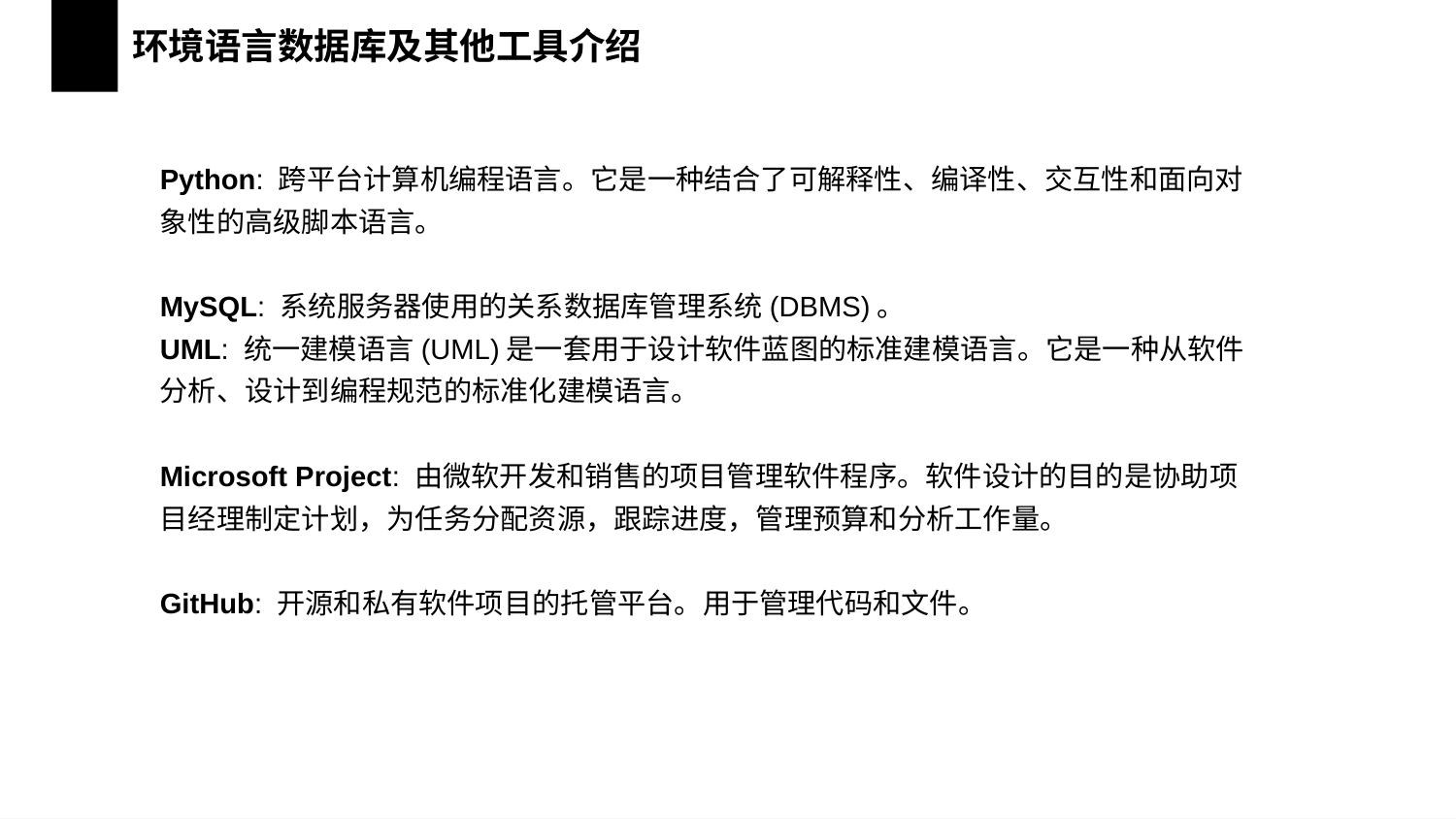

环境语言数据库及其他工具介绍
Python: 跨平台计算机编程语言。它是一种结合了可解释性、编译性、交互性和面向对象性的高级脚本语言。

MySQL: 系统服务器使用的关系数据库管理系统(DBMS)。
UML: 统一建模语言(UML)是一套用于设计软件蓝图的标准建模语言。它是一种从软件分析、设计到编程规范的标准化建模语言。

Microsoft Project: 由微软开发和销售的项目管理软件程序。软件设计的目的是协助项目经理制定计划，为任务分配资源，跟踪进度，管理预算和分析工作量。

GitHub: 开源和私有软件项目的托管平台。用于管理代码和文件。